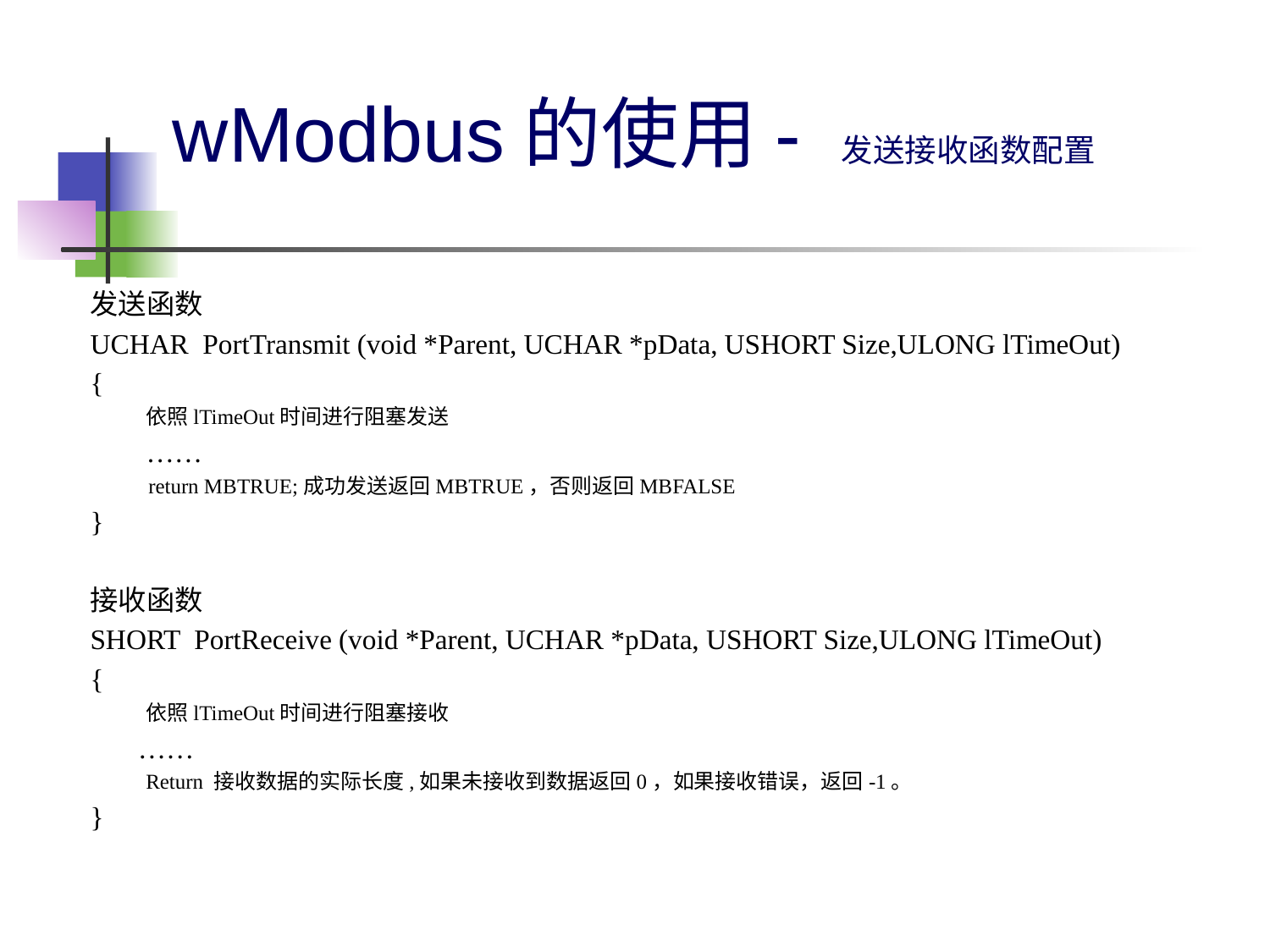

# wModbus的使用- 发送接收函数配置
发送函数
UCHAR  PortTransmit (void *Parent, UCHAR *pData, USHORT Size,ULONG lTimeOut)
{
依照lTimeOut时间进行阻塞发送
        ……
           return MBTRUE;成功发送返回MBTRUE，否则返回MBFALSE
}

接收函数
SHORT  PortReceive (void *Parent, UCHAR *pData, USHORT Size,ULONG lTimeOut)
{
依照lTimeOut时间进行阻塞接收
……
Return 接收数据的实际长度,如果未接收到数据返回0，如果接收错误，返回-1。
}